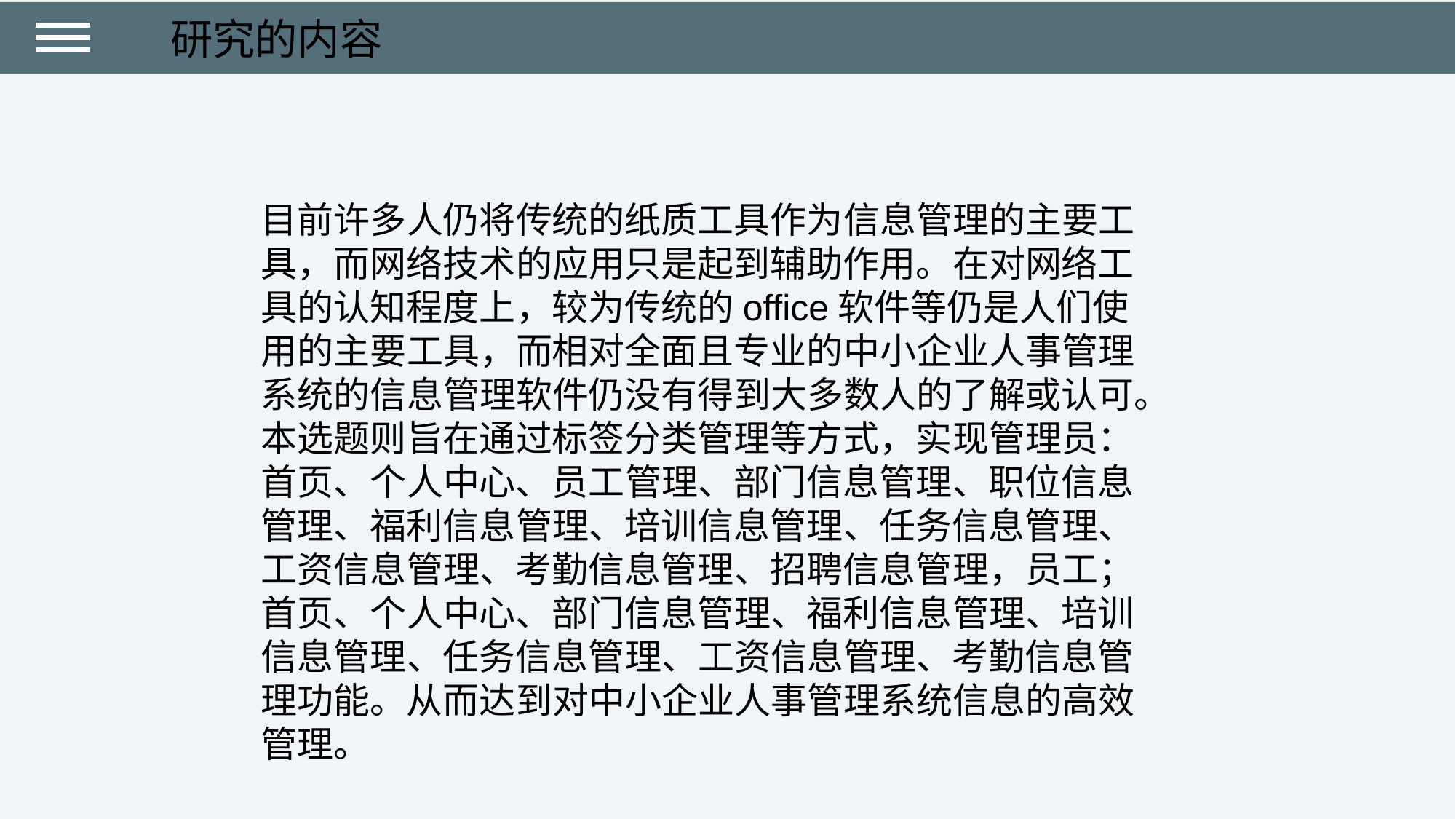

研究的内容

目前许多人仍将传统的纸质工具作为信息管理的主要工具，而网络技术的应用只是起到辅助作用。在对网络工具的认知程度上，较为传统的office软件等仍是人们使用的主要工具，而相对全面且专业的中小企业人事管理系统的信息管理软件仍没有得到大多数人的了解或认可。本选题则旨在通过标签分类管理等方式，实现管理员：首页、个人中心、员工管理、部门信息管理、职位信息管理、福利信息管理、培训信息管理、任务信息管理、工资信息管理、考勤信息管理、招聘信息管理，员工；首页、个人中心、部门信息管理、福利信息管理、培训信息管理、任务信息管理、工资信息管理、考勤信息管理功能。从而达到对中小企业人事管理系统信息的高效管理。